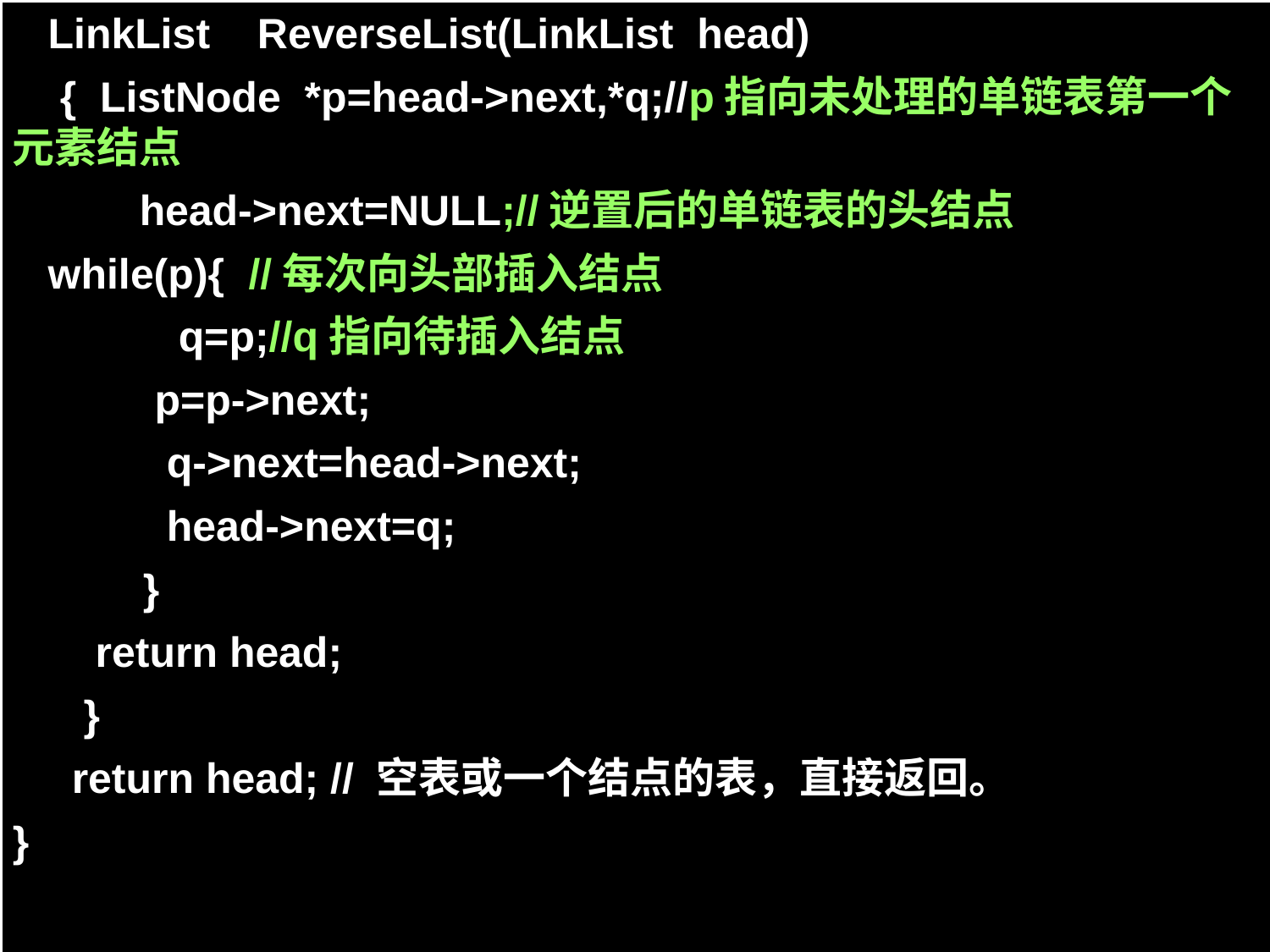

LinkList    ReverseList(LinkList  head)
    {  ListNode  *p=head->next,*q;//p指向未处理的单链表第一个元素结点
	head->next=NULL;//逆置后的单链表的头结点
   while(p){  //每次向头部插入结点
              q=p;//q指向待插入结点
            p=p->next;
             q->next=head->next;
             head->next=q;
           }
       return head;
      }
     return head; // 空表或一个结点的表，直接返回。
}